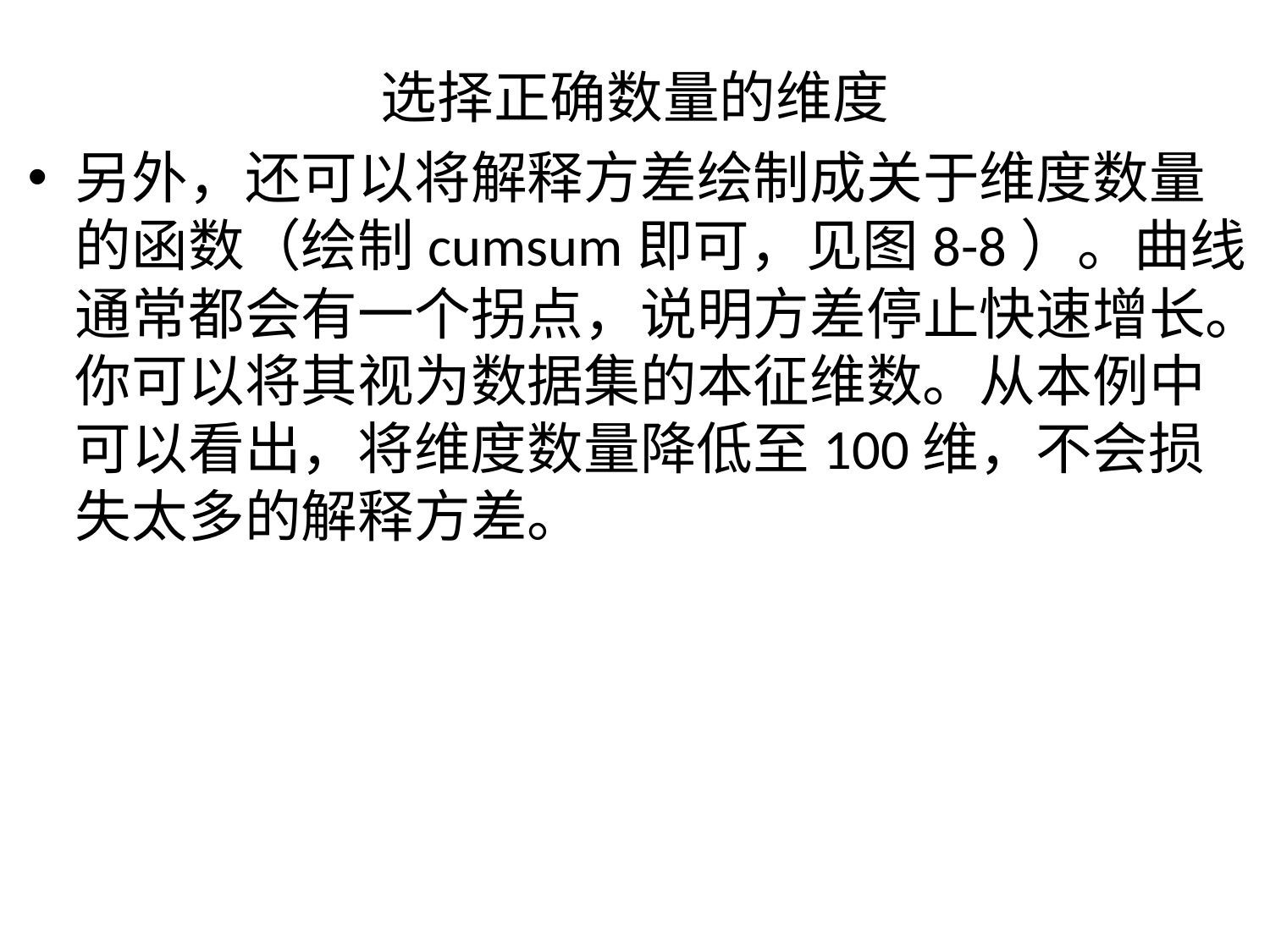

# 选择正确数量的维度
另外，还可以将解释方差绘制成关于维度数量的函数（绘制cumsum即可，见图8-8）。曲线通常都会有一个拐点，说明方差停止快速增长。你可以将其视为数据集的本征维数。从本例中可以看出，将维度数量降低至100维，不会损失太多的解释方差。